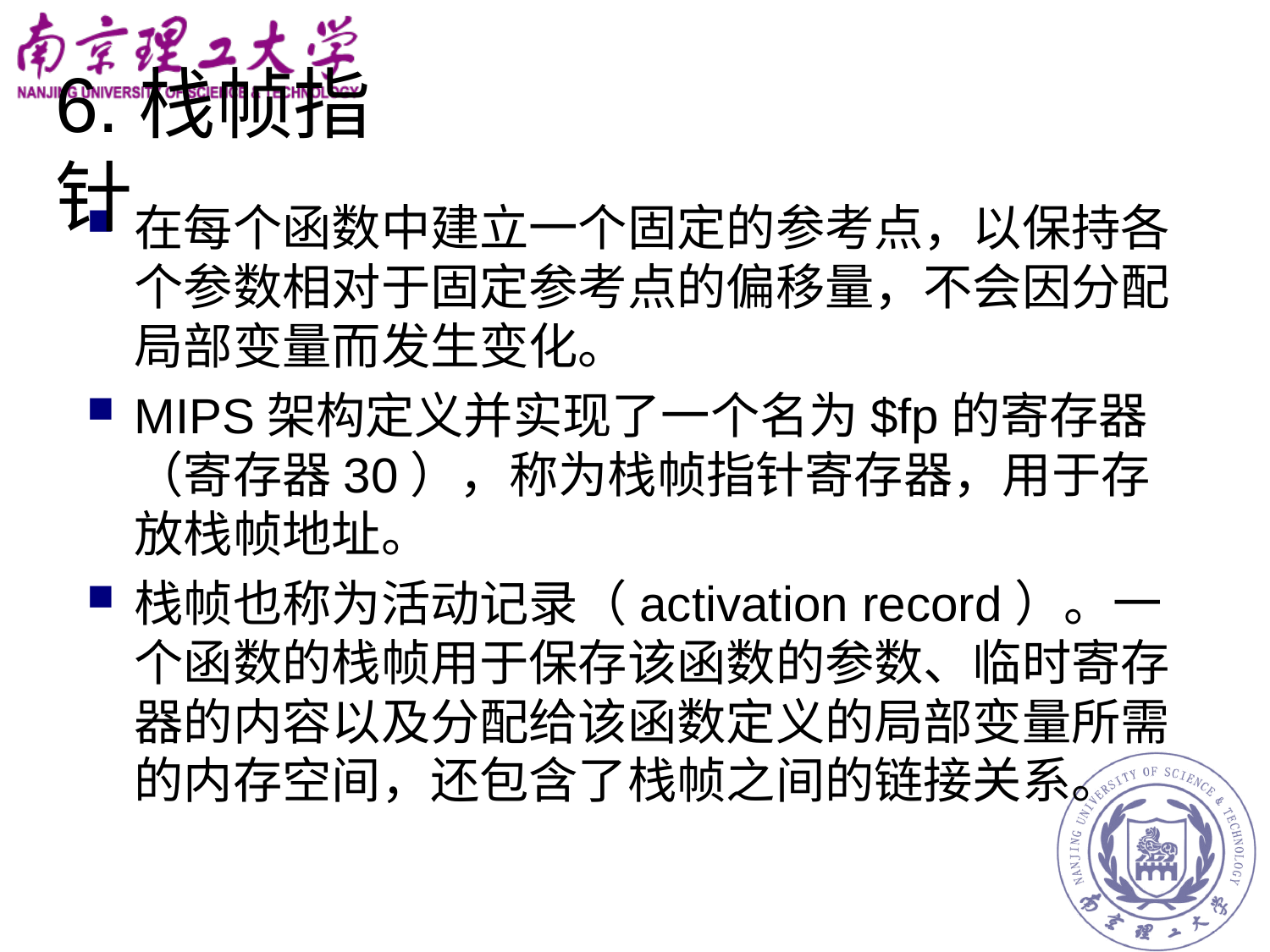

# 6.栈帧指针
在每个函数中建立一个固定的参考点，以保持各个参数相对于固定参考点的偏移量，不会因分配局部变量而发生变化。
MIPS架构定义并实现了一个名为$fp的寄存器（寄存器30），称为栈帧指针寄存器，用于存放栈帧地址。
栈帧也称为活动记录（activation record）。一个函数的栈帧用于保存该函数的参数、临时寄存器的内容以及分配给该函数定义的局部变量所需的内存空间，还包含了栈帧之间的链接关系。